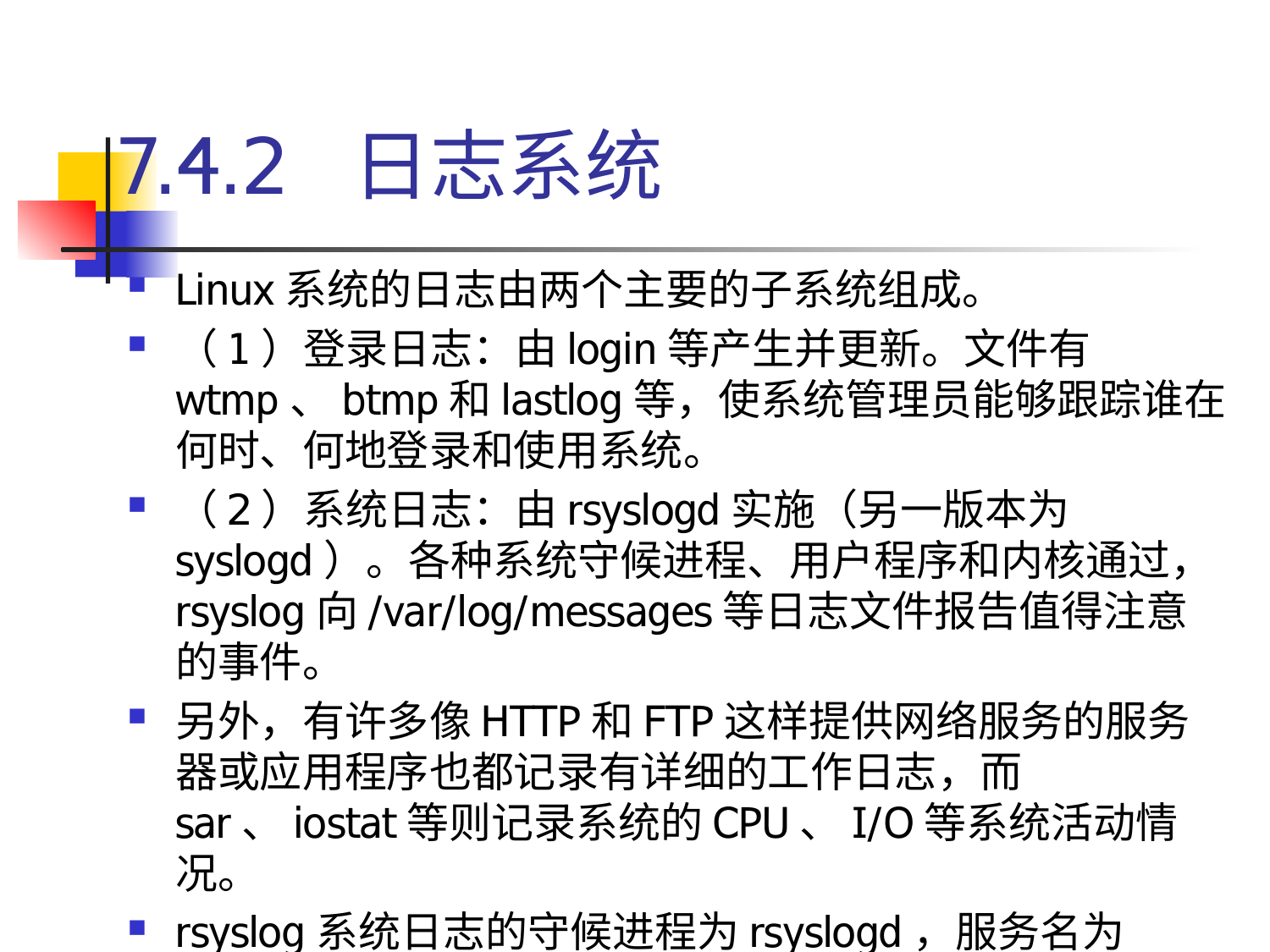

# 7.4.2  日志系统
Linux系统的日志由两个主要的子系统组成。
（1）登录日志：由login等产生并更新。文件有wtmp、btmp和lastlog等，使系统管理员能够跟踪谁在何时、何地登录和使用系统。
（2）系统日志：由rsyslogd实施（另一版本为syslogd）。各种系统守候进程、用户程序和内核通过，rsyslog向/var/log/messages等日志文件报告值得注意的事件。
另外，有许多像HTTP和FTP这样提供网络服务的服务器或应用程序也都记录有详细的工作日志，而sar、iostat等则记录系统的CPU、I/O等系统活动情况。
rsyslog系统日志的守候进程为rsyslogd，服务名为rsyslog.service。